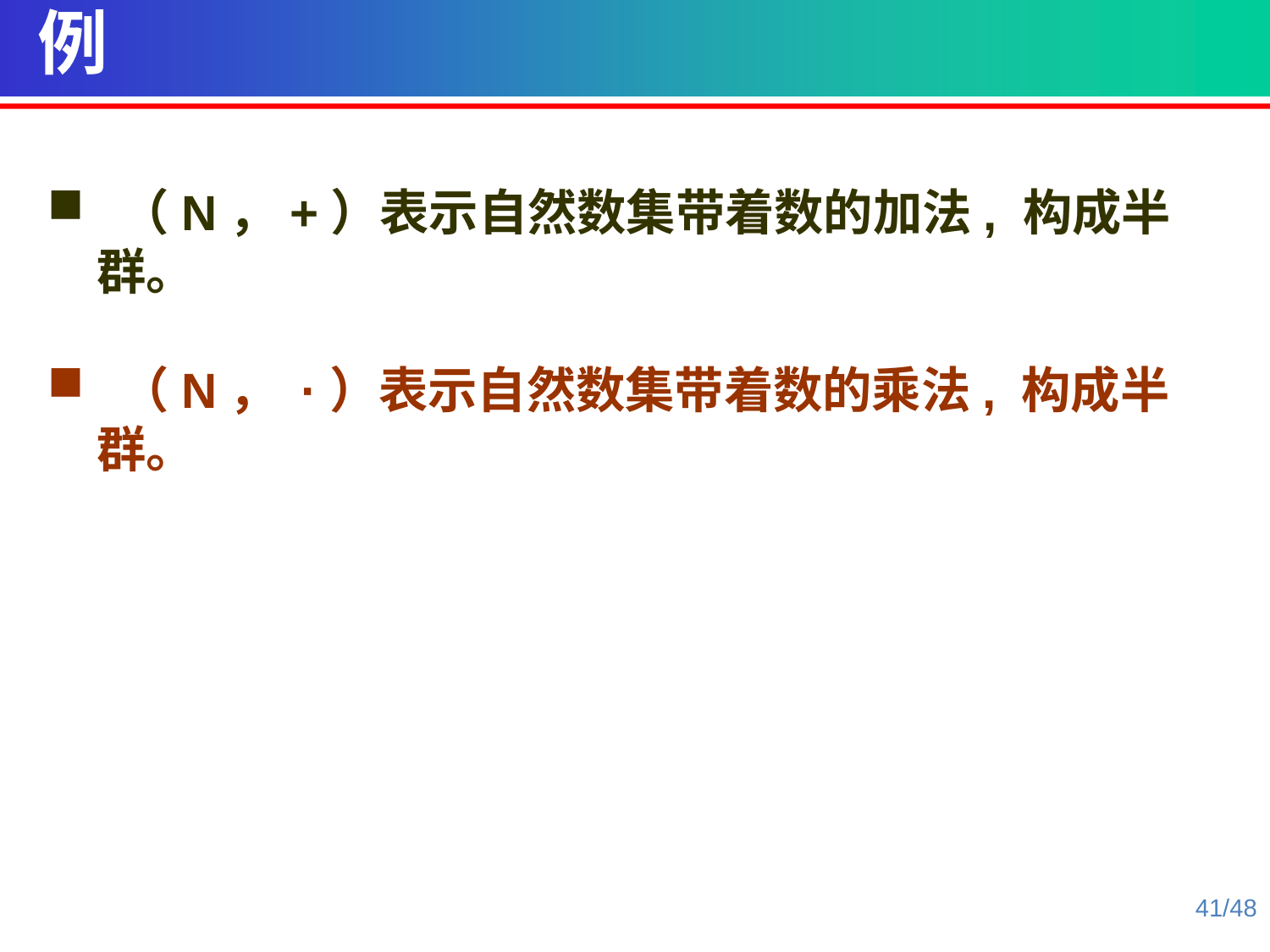

例

 （N，+）表示自然数集带着数的加法, 构成半群。

 （N， ·）表示自然数集带着数的乘法, 构成半群。
41/48